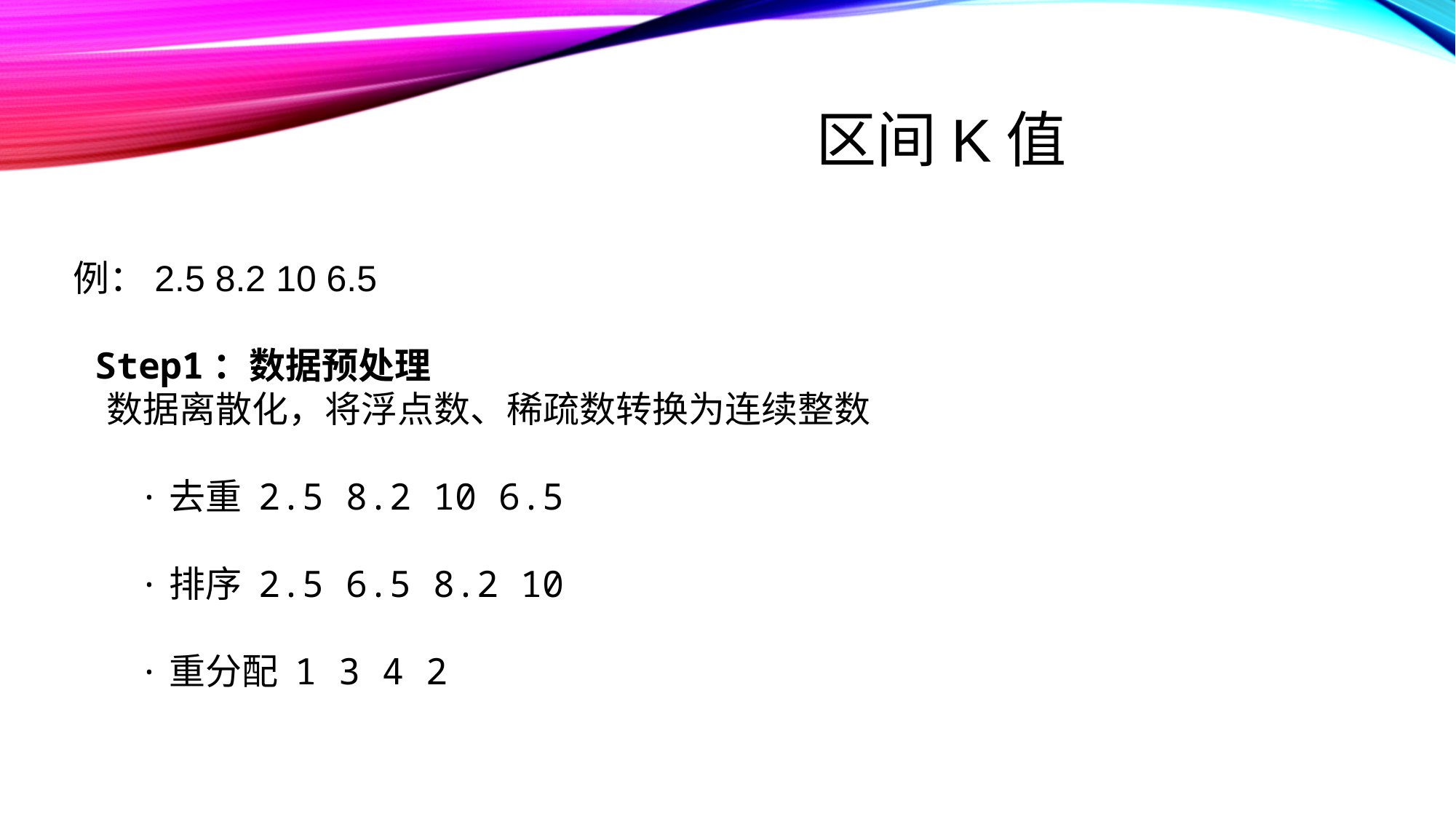

# 区间k值
例：2.5 8.2 10 6.5

 Step1：数据预处理
   数据离散化，将浮点数、稀疏数转换为连续整数

   ·去重 2.5 8.2 10 6.5

   ·排序 2.5 6.5 8.2 10

   ·重分配 1 3 4 2